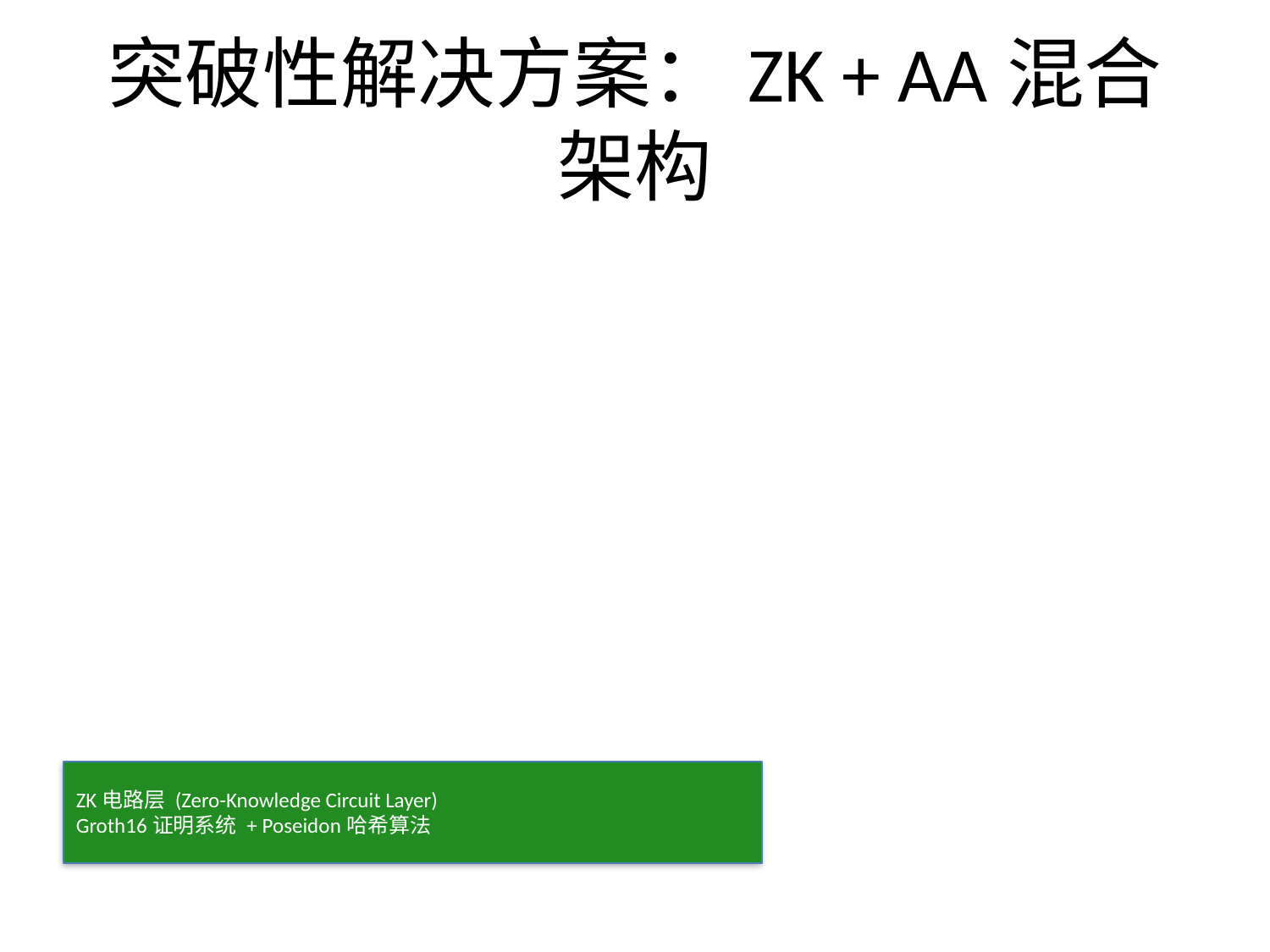

# 突破性解决方案：ZK + AA混合架构

ZK电路层 (Zero-Knowledge Circuit Layer)
Groth16证明系统 + Poseidon哈希算法